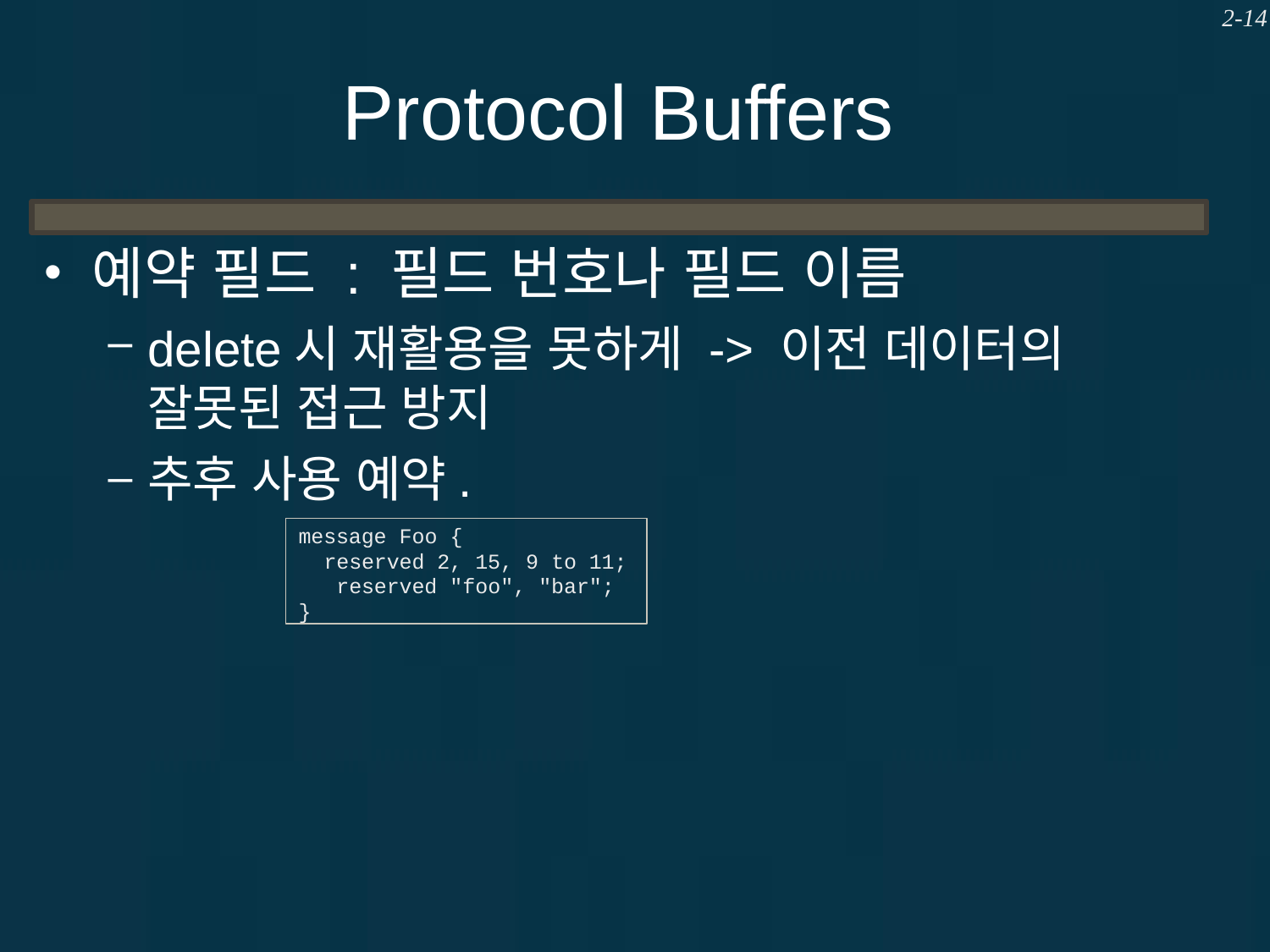

2-14
# Protocol Buffers

예약 필드 : 필드 번호나 필드 이름
delete시 재활용을 못하게 -> 이전 데이터의  잘못된 접근 방지
추후 사용 예약.
message Foo {
reserved 2, 15, 9 to 11;  reserved "foo", "bar";
}